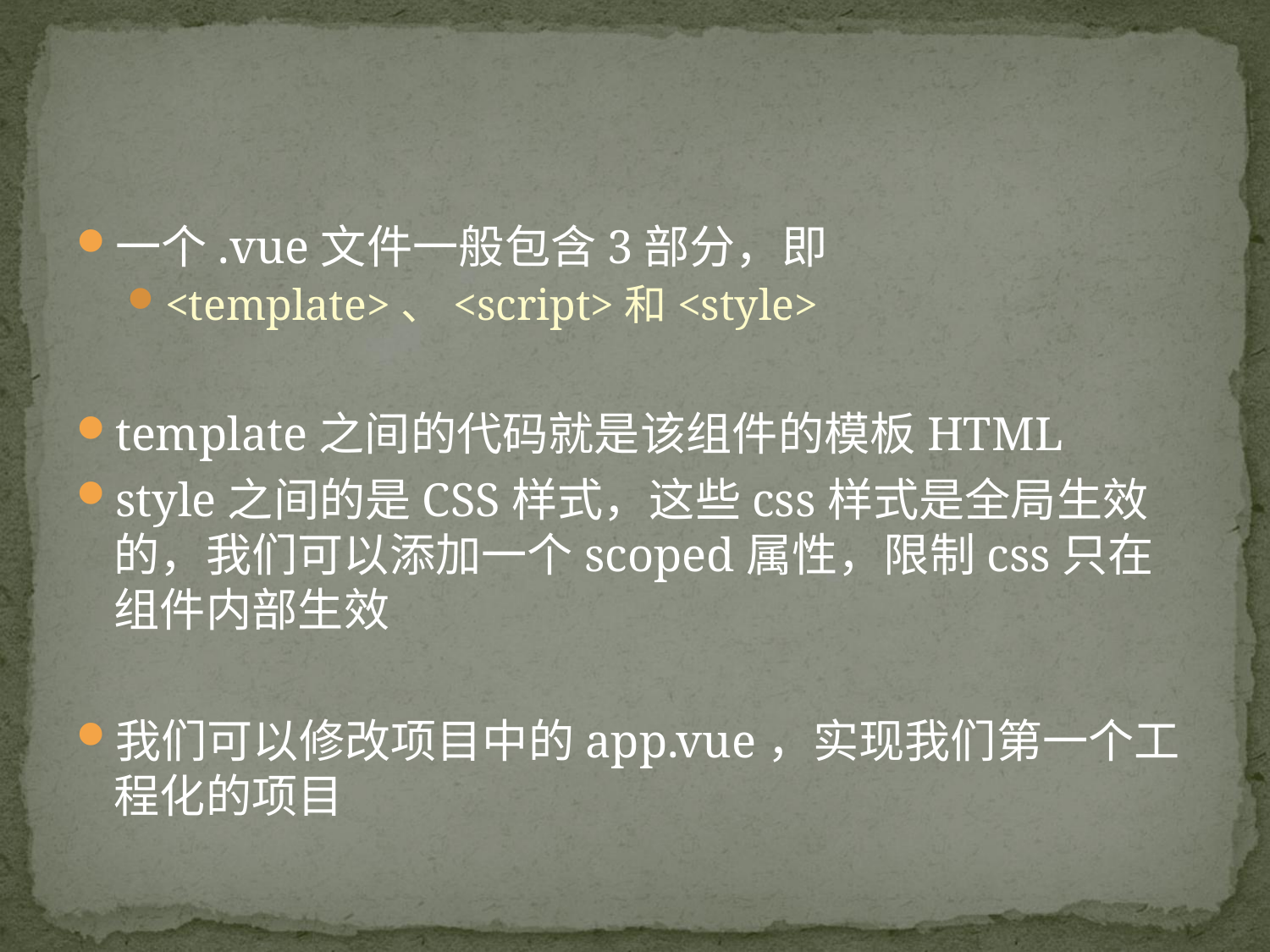

#
一个.vue文件一般包含3部分，即
<template>、<script>和<style>

template之间的代码就是该组件的模板HTML
style之间的是CSS样式，这些css样式是全局生效的，我们可以添加一个scoped属性，限制css只在组件内部生效

我们可以修改项目中的app.vue，实现我们第一个工程化的项目